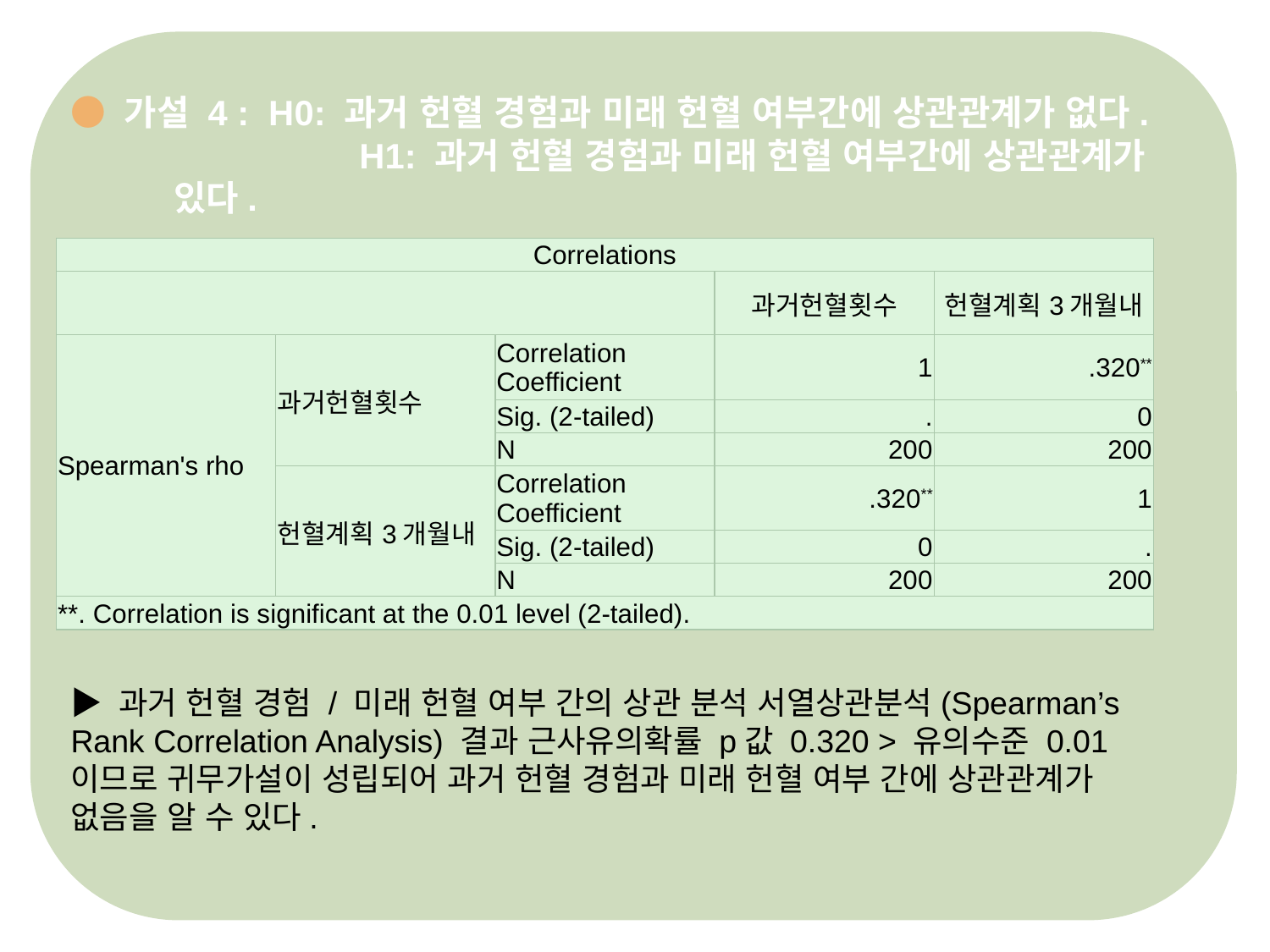

● 가설 4 :  H0: 과거 헌혈 경험과 미래 헌혈 여부간에 상관관계가 없다.
 		      H1: 과거 헌혈 경험과 미래 헌혈 여부간에 상관관계가 있다.

| Correlations |  |  |  |  |
| --- | --- | --- | --- | --- |
|  |  |  | 과거헌혈횟수 | 헌혈계획3개월내 |
| Spearman's rho | 과거헌혈횟수 | Correlation Coefficient | 1 | .320\*\* |
|  |  | Sig. (2-tailed) | . | 0 |
|  |  | N | 200 | 200 |
|  | 헌혈계획3개월내 | Correlation Coefficient | .320\*\* | 1 |
|  |  | Sig. (2-tailed) | 0 | . |
|  |  | N | 200 | 200 |
| \*\*. Correlation is significant at the 0.01 level (2-tailed). |  |  |  |  |

▶ 과거 헌혈 경험 / 미래 헌혈 여부 간의 상관 분석 서열상관분석(Spearman’s Rank Correlation Analysis) 결과 근사유의확률 p값 0.320 > 유의수준 0.01 이므로 귀무가설이 성립되어 과거 헌혈 경험과 미래 헌혈 여부 간에 상관관계가 없음을 알 수 있다.